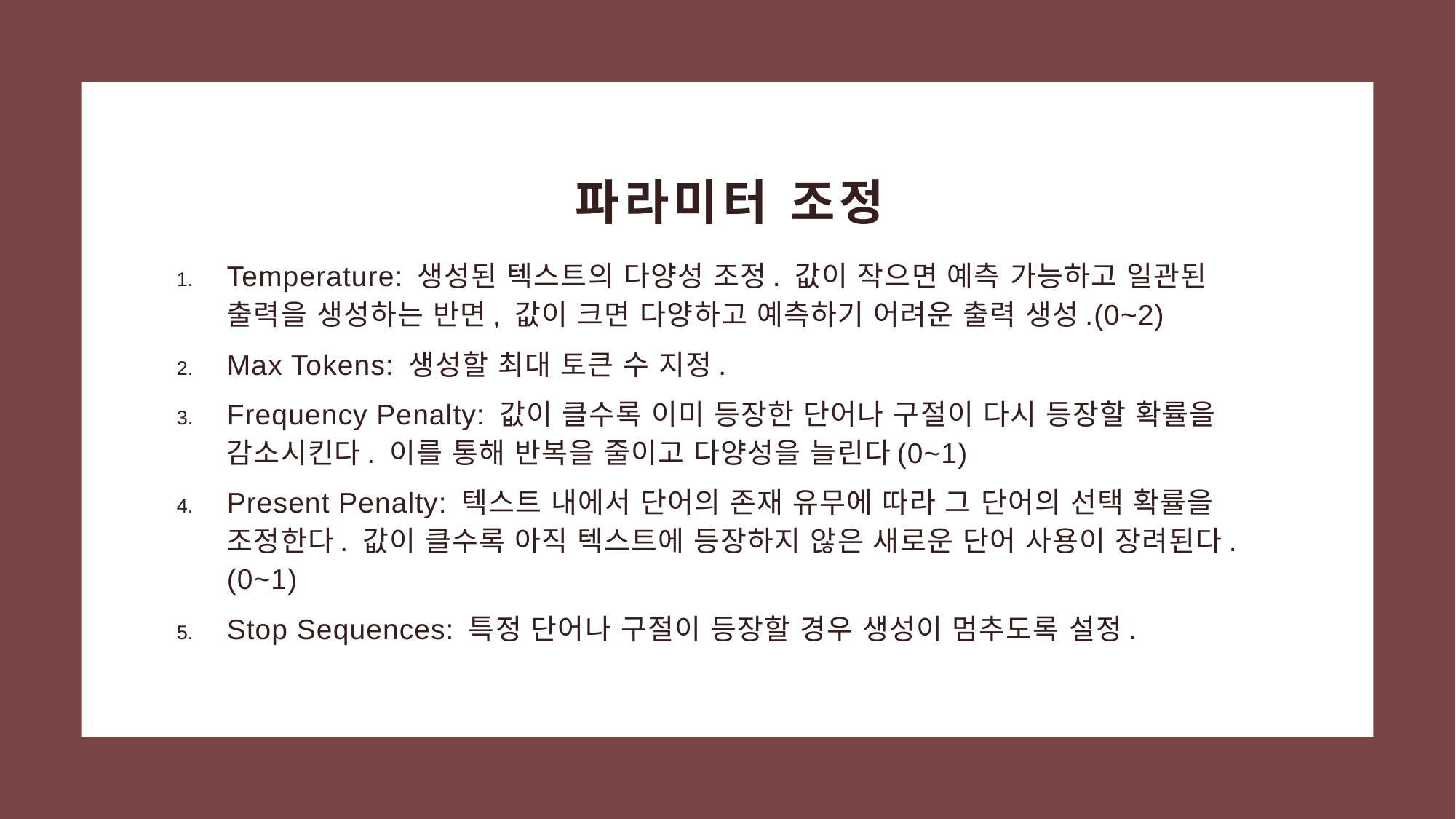

# 파라미터 조정
Temperature: 생성된 텍스트의 다양성 조정. 값이 작으면 예측 가능하고 일관된 출력을 생성하는 반면, 값이 크면 다양하고 예측하기 어려운 출력 생성.(0~2)
Max Tokens: 생성할 최대 토큰 수 지정.
Frequency Penalty: 값이 클수록 이미 등장한 단어나 구절이 다시 등장할 확률을 감소시킨다. 이를 통해 반복을 줄이고 다양성을 늘린다(0~1)
Present Penalty: 텍스트 내에서 단어의 존재 유무에 따라 그 단어의 선택 확률을 조정한다. 값이 클수록 아직 텍스트에 등장하지 않은 새로운 단어 사용이 장려된다.(0~1)
Stop Sequences: 특정 단어나 구절이 등장할 경우 생성이 멈추도록 설정.